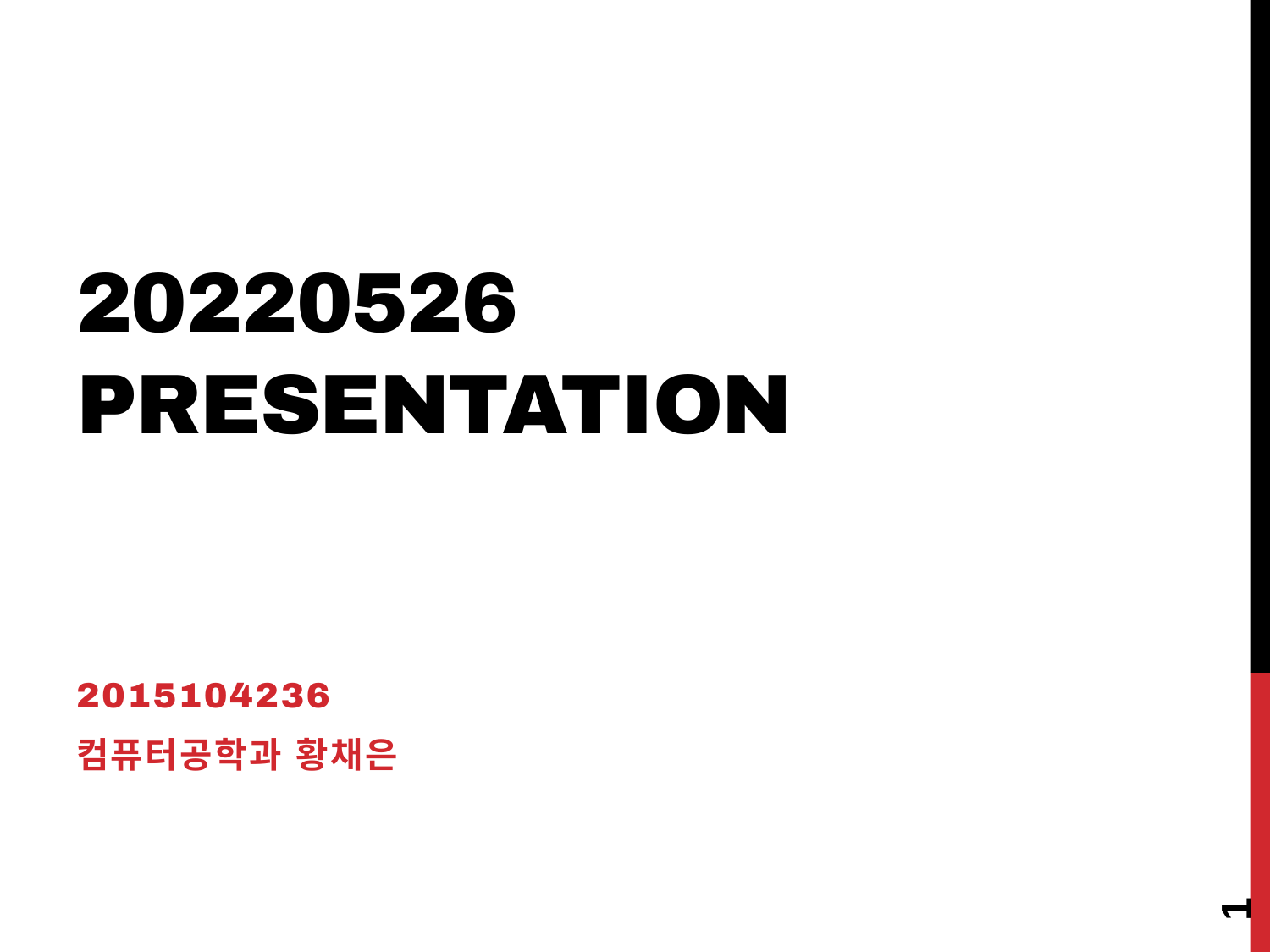

# 20220526 Presentation
2015104236
컴퓨터공학과 황채은
1